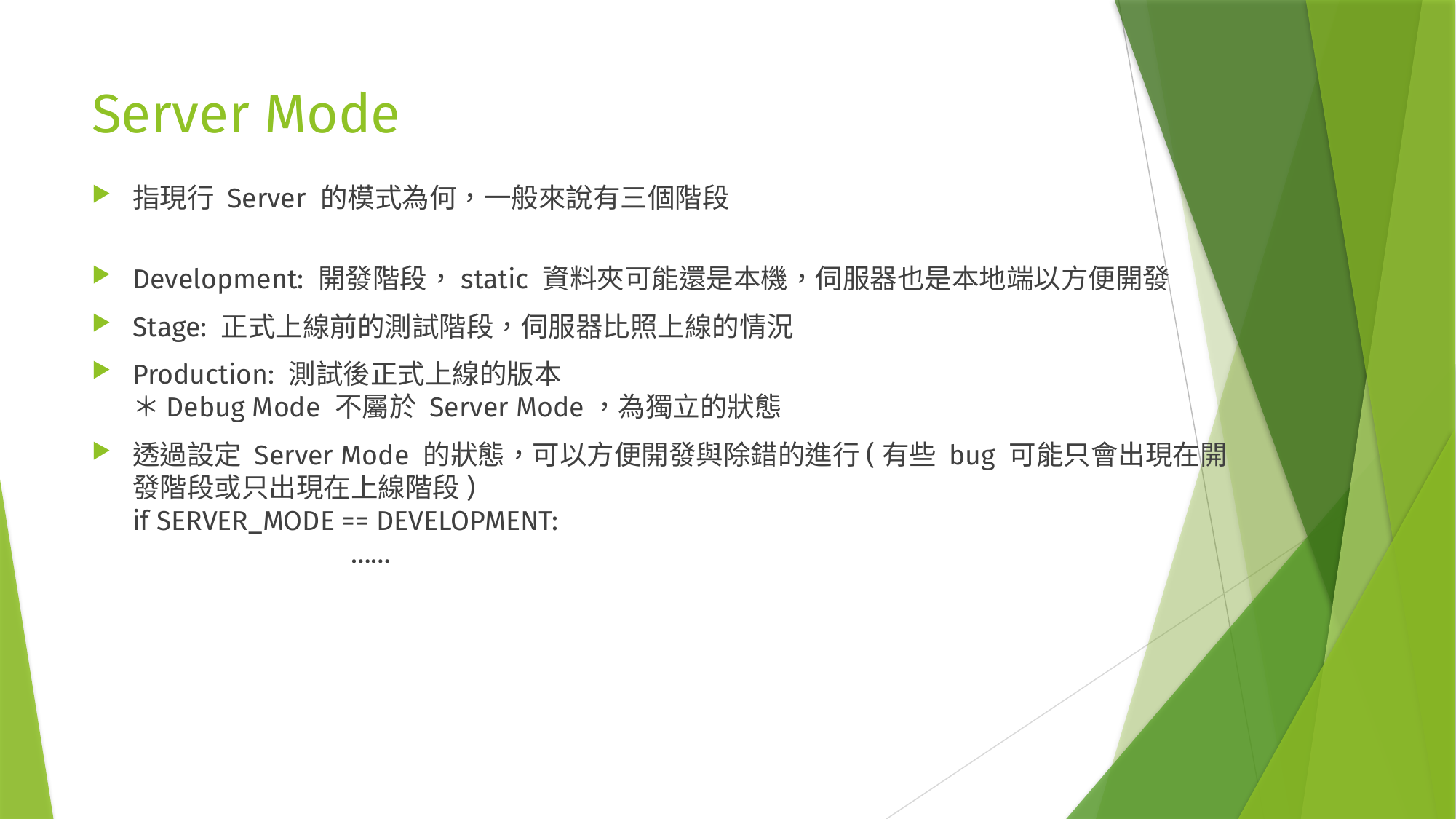

# Server Mode
指現行 Server 的模式為何，一般來說有三個階段
Development: 開發階段，static 資料夾可能還是本機，伺服器也是本地端以方便開發
Stage: 正式上線前的測試階段，伺服器比照上線的情況
Production: 測試後正式上線的版本
＊Debug Mode 不屬於 Server Mode，為獨立的狀態
透過設定 Server Mode 的狀態，可以方便開發與除錯的進行(有些 bug 可能只會出現在開發階段或只出現在上線階段)
if SERVER_MODE == DEVELOPMENT:
		……